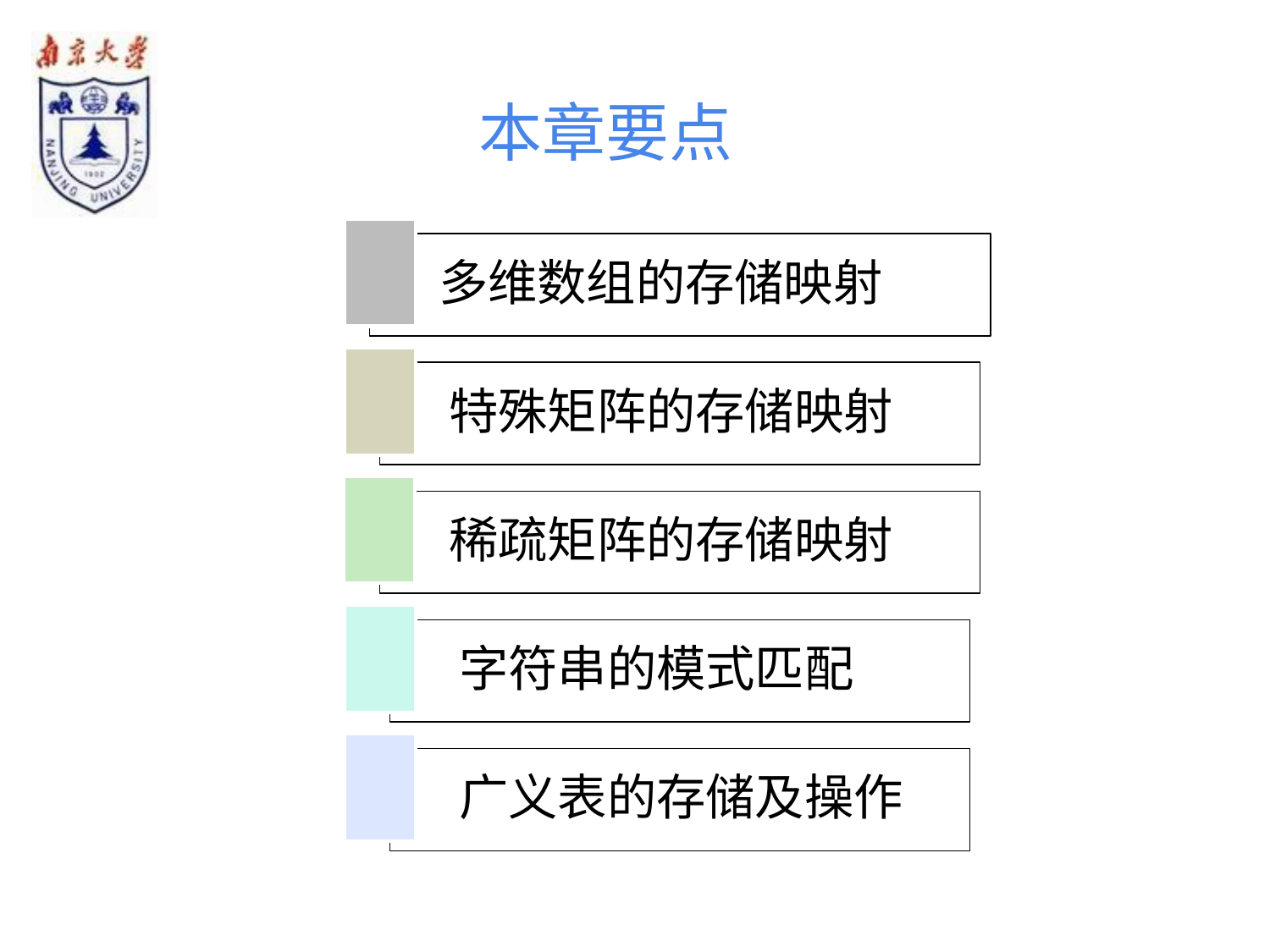

本章要点
多维数组的存储映射
特殊矩阵的存储映射
稀疏矩阵的存储映射
字符串的模式匹配
广义表的存储及操作